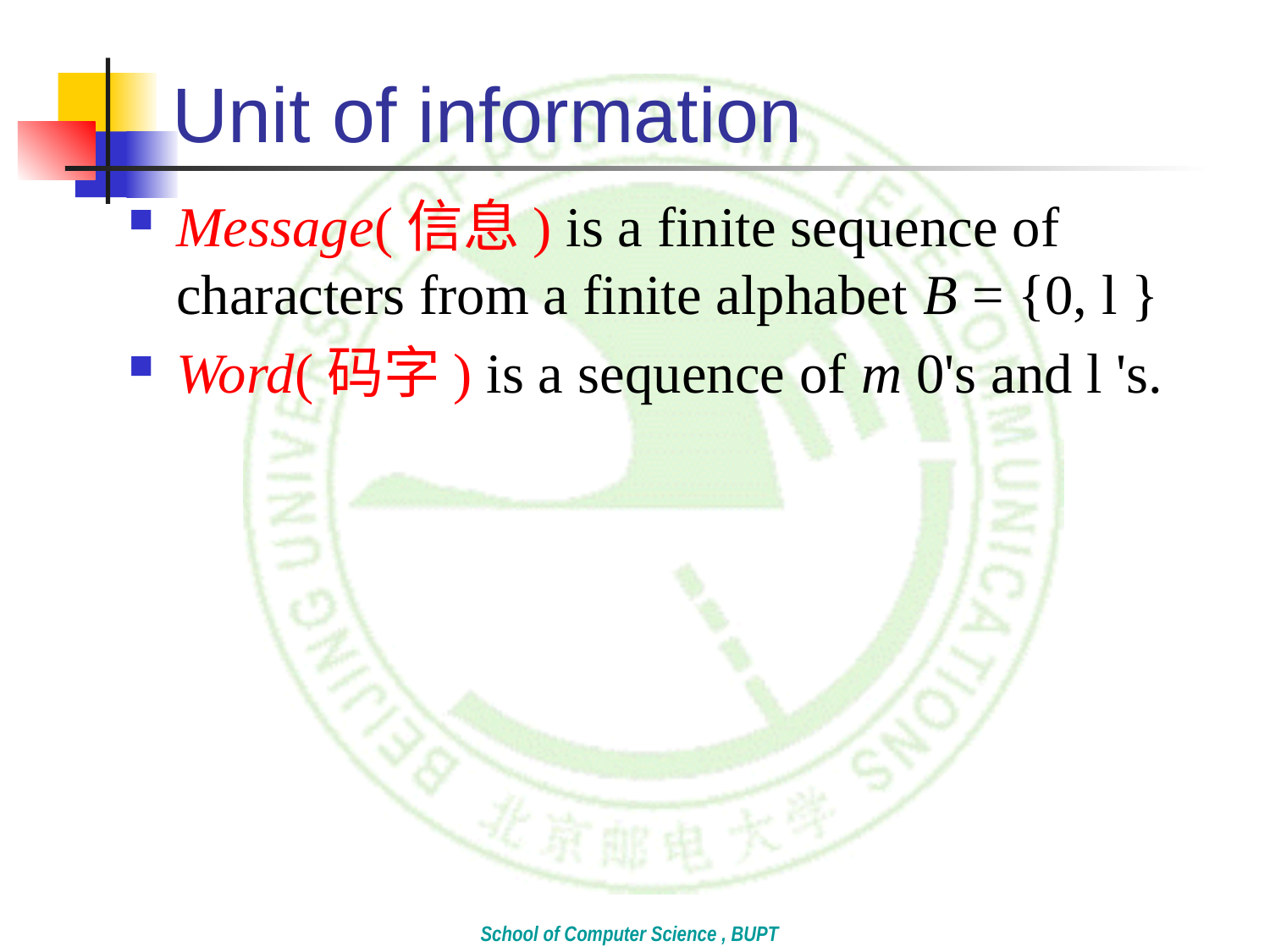

# Unit of information
Message(信息) is a finite sequence of characters from a finite alphabet B = {0, l }
Word(码字) is a sequence of m 0's and l 's.

School of Computer Science , BUPT
5